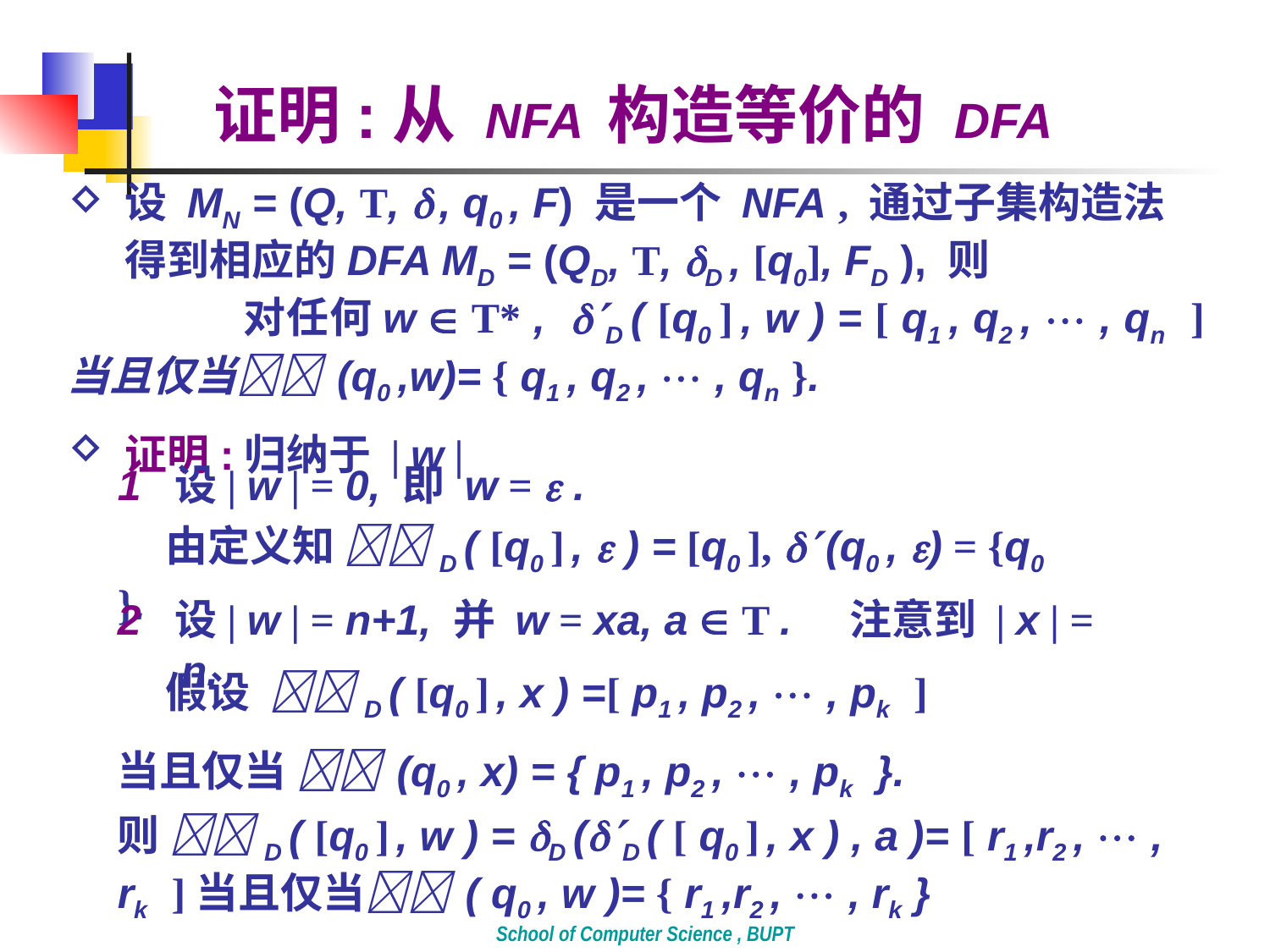

证明:从 NFA 构造等价的 DFA
 设 MN = (Q, T, δ , q0 , F) 是一个 NFA , 通过子集构造法
     得到相应的DFA MD = (QD, T, δD , [q0], FD ), 则
                对任何w ∈ T* ,  δ′D ( [q0 ] , w ) = [ q1 , q2 , … , qn  ] 当且仅当δ′ (q0 ,w)= { q1 , q2 , … , qn }.

 证明:归纳于 | w |
1  设| w | = 0, 即 w = ε .
    由定义知 δ′D ( [q0 ] , ε ) = [q0 ], δ′ (q0 , ε) = {q0 }.
2  设| w | = n+1, 并 w = xa, a ∈ T .    注意到 | x | = n.
    假设  δ′D ( [q0 ] , x ) =[ p1 , p2 , … , pk  ]
当且仅当 δ′ (q0 , x) = { p1 , p2 , … , pk  }.
则 δ′D ( [q0 ] , w ) = δD (δ′D ( [ q0 ] , x ) , a )= [ r1 ,r2 , … , rk  ]当且仅当δ′ ( q0 , w )= { r1 ,r2 , … , rk }

School of Computer Science , BUPT
37